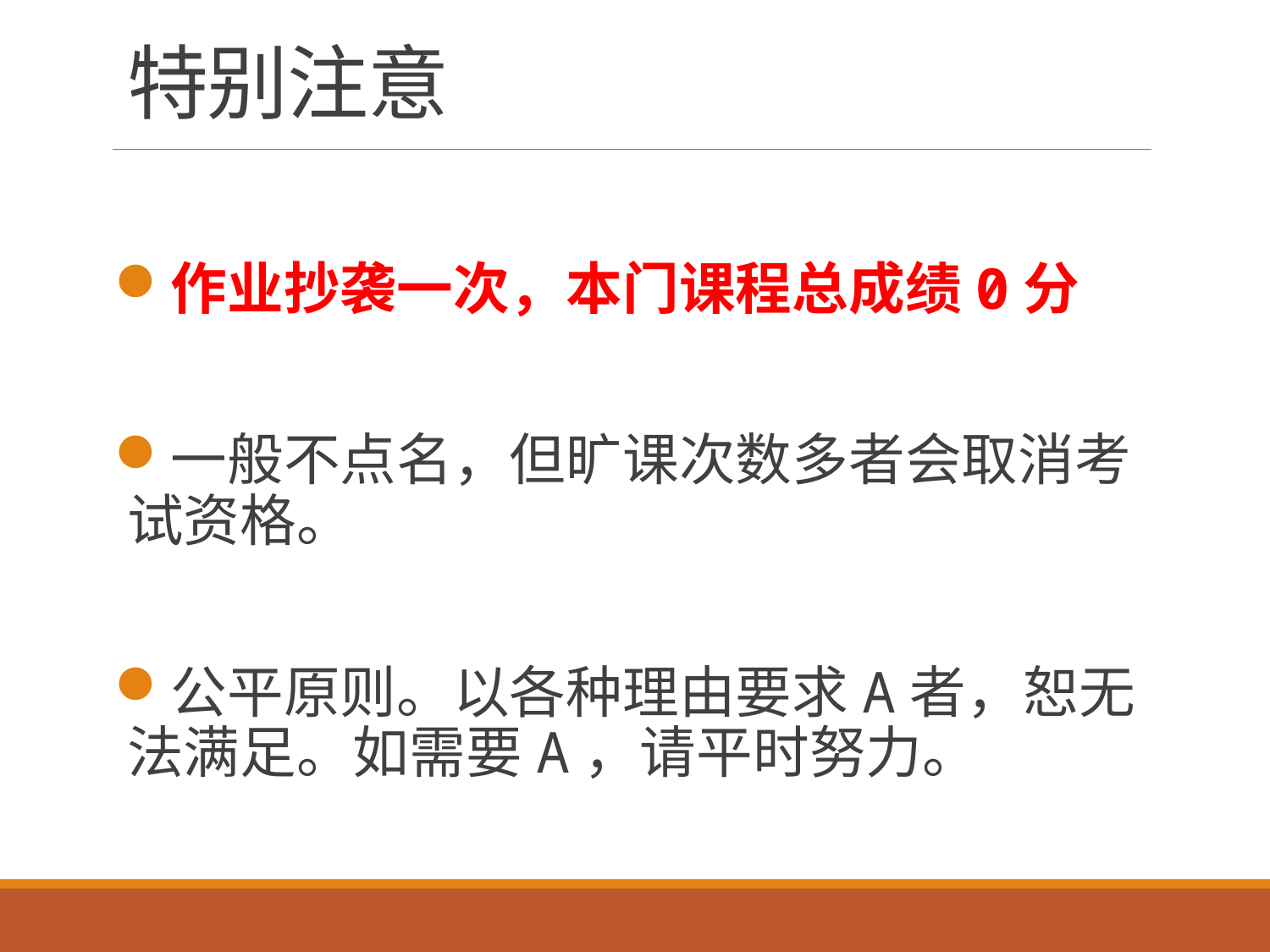

# 特别注意

作业抄袭一次，本门课程总成绩0分

一般不点名，但旷课次数多者会取消考试资格。

公平原则。以各种理由要求A者，恕无法满足。如需要A，请平时努力。